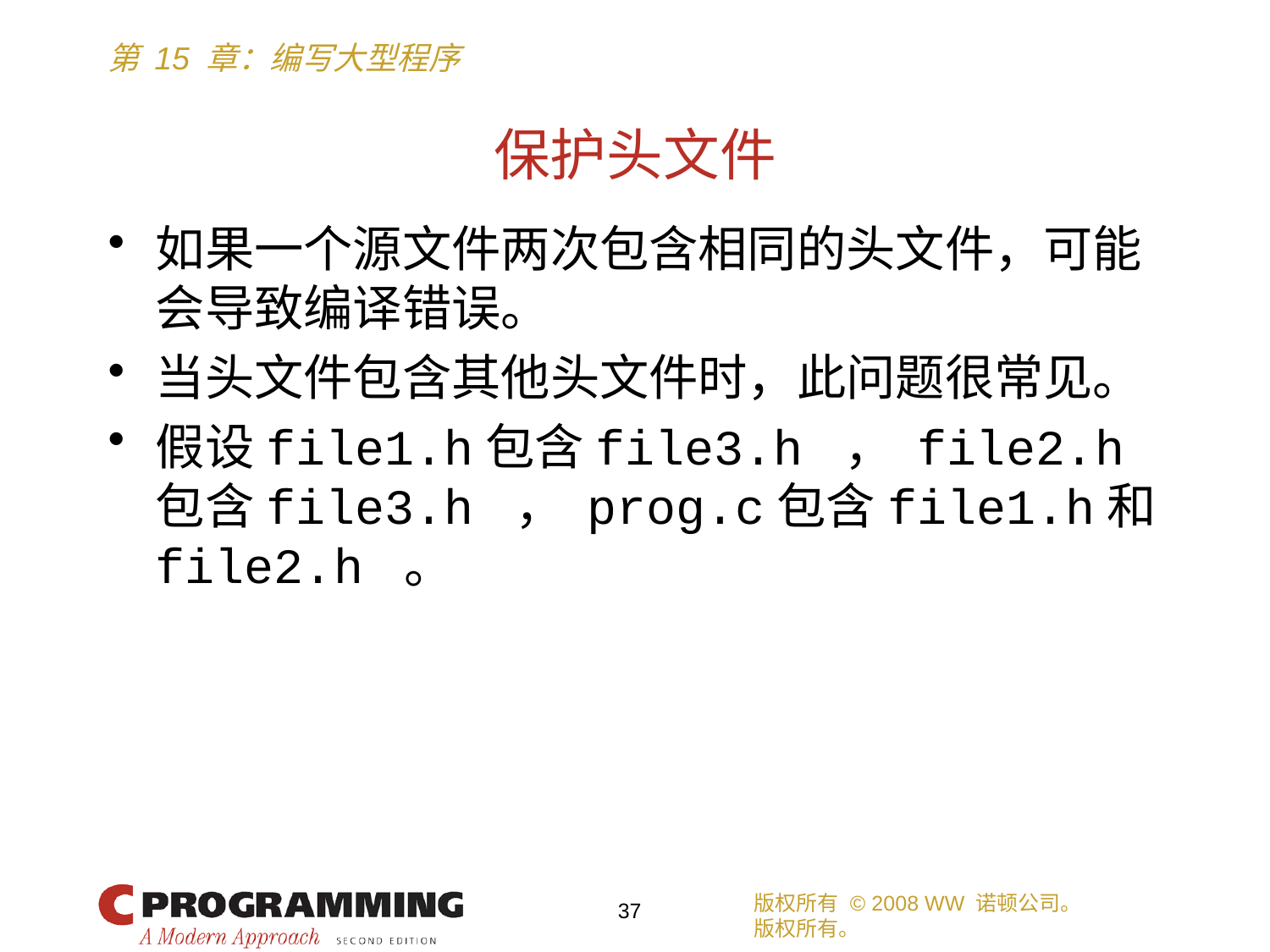

# 保护头文件
如果一个源文件两次包含相同的头文件，可能会导致编译错误。
当头文件包含其他头文件时，此问题很常见。
假设file1.h包含file3.h ， file2.h包含file3.h ， prog.c包含file1.h和file2.h 。
版权所有 © 2008 WW 诺顿公司。
版权所有。
37